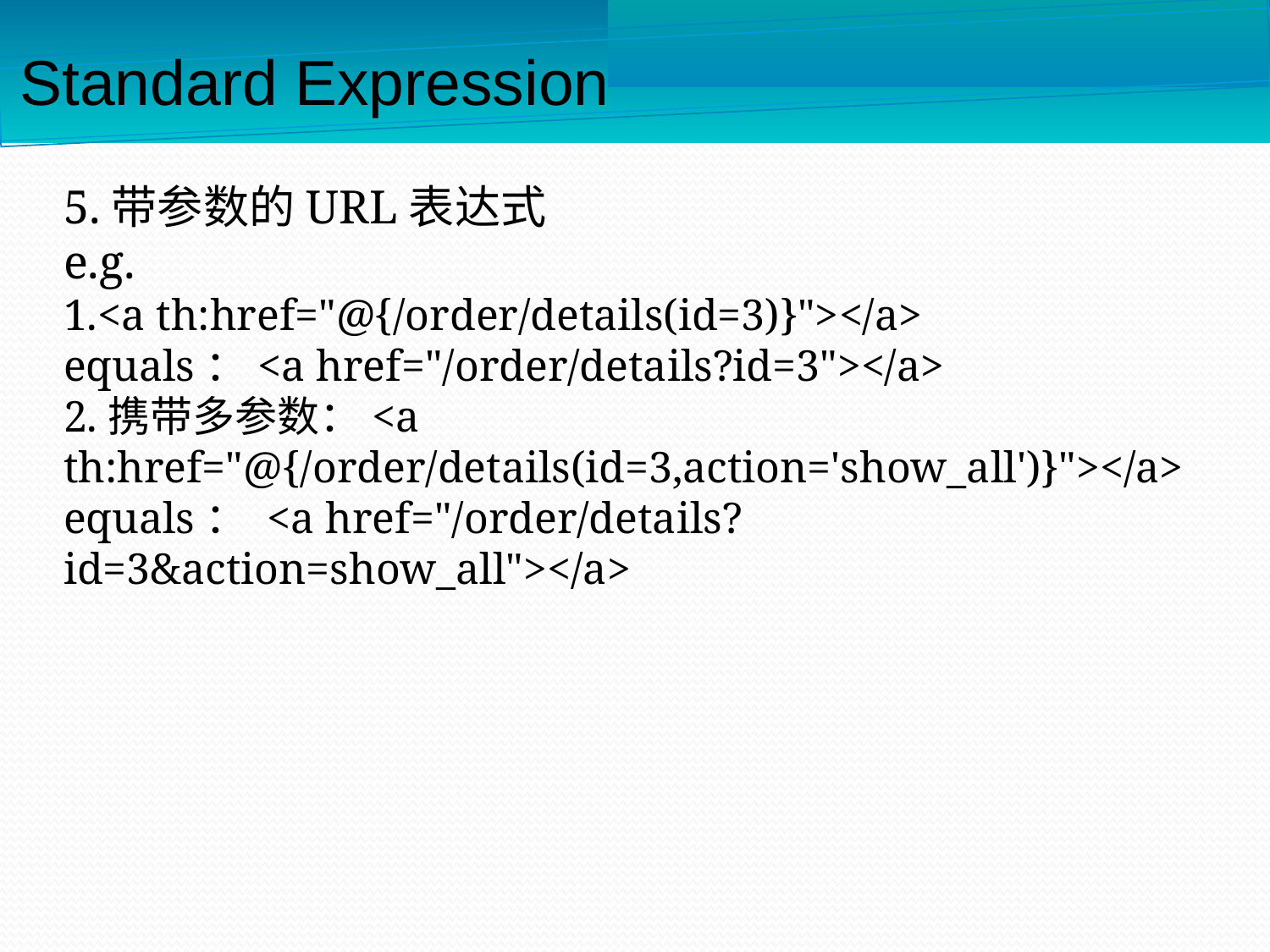

Standard Expression

5.带参数的URL表达式
e.g.
1.<a th:href="@{/order/details(id=3)}"></a>
equals：<a href="/order/details?id=3"></a>
2.携带多参数：<a th:href="@{/order/details(id=3,action='show_all')}"></a>
equals： <a href="/order/details?id=3&action=show_all"></a>